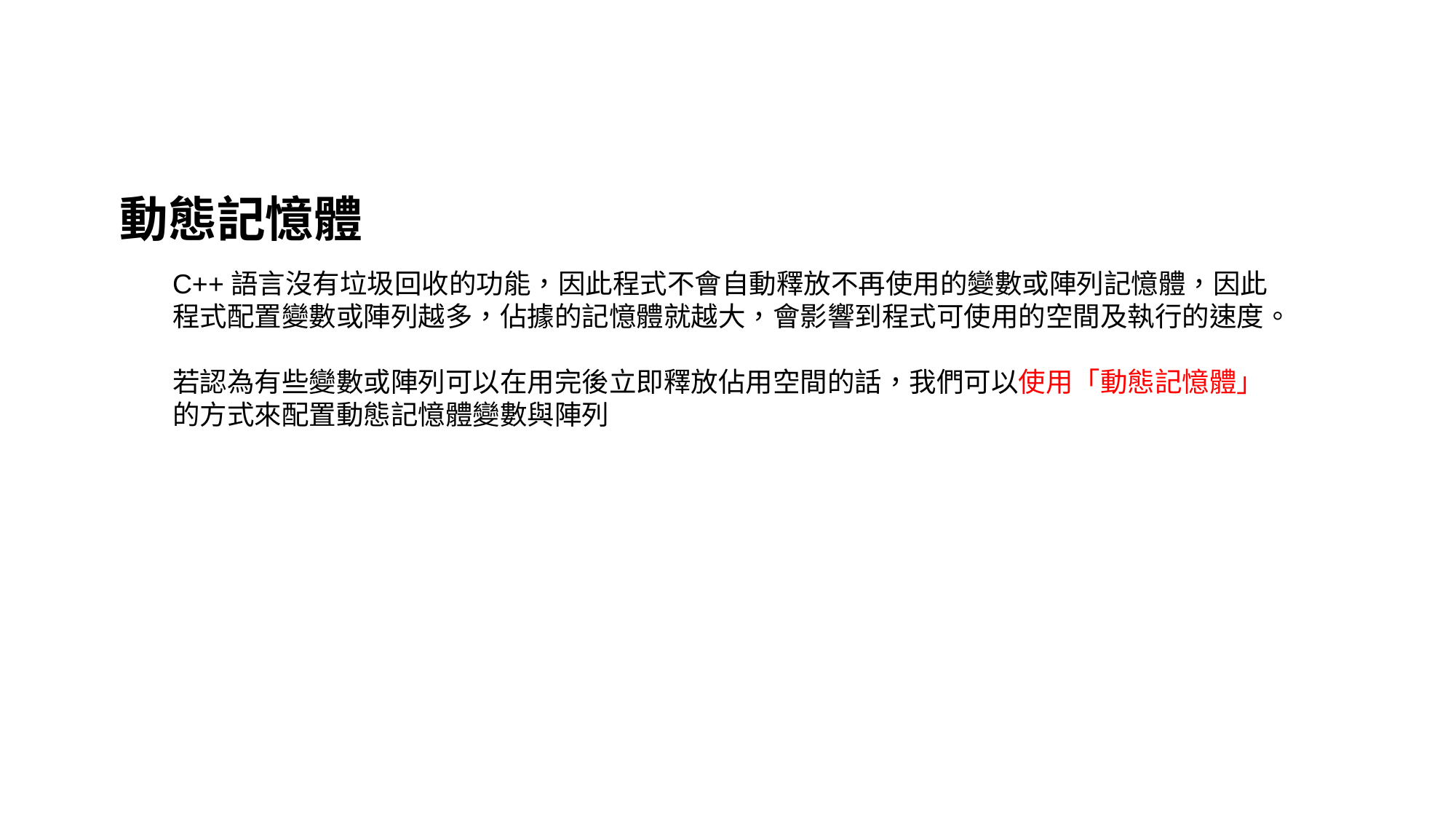

# 動態記憶體
C++語言沒有垃圾回收的功能，因此程式不會自動釋放不再使用的變數或陣列記憶體，因此程式配置變數或陣列越多，佔據的記憶體就越大，會影響到程式可使用的空間及執行的速度。

若認為有些變數或陣列可以在用完後立即釋放佔用空間的話，我們可以使用「動態記憶體」的方式來配置動態記憶體變數與陣列